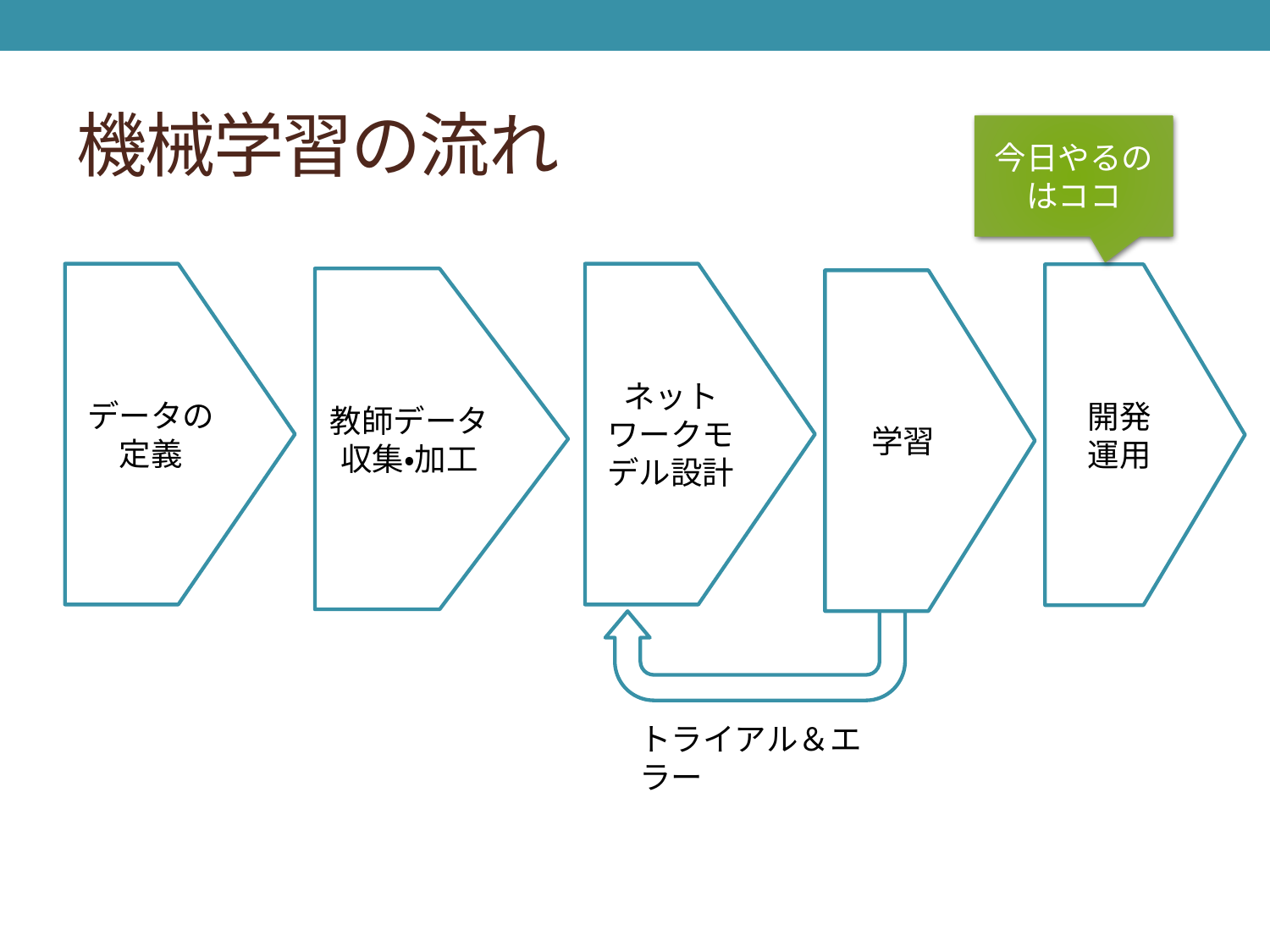

# 機械学習の流れ
今日やるのはココ
データの定義
ネットワークモデル設計
開発
運用
教師データ
収集・加工
学習

トライアル＆エラー